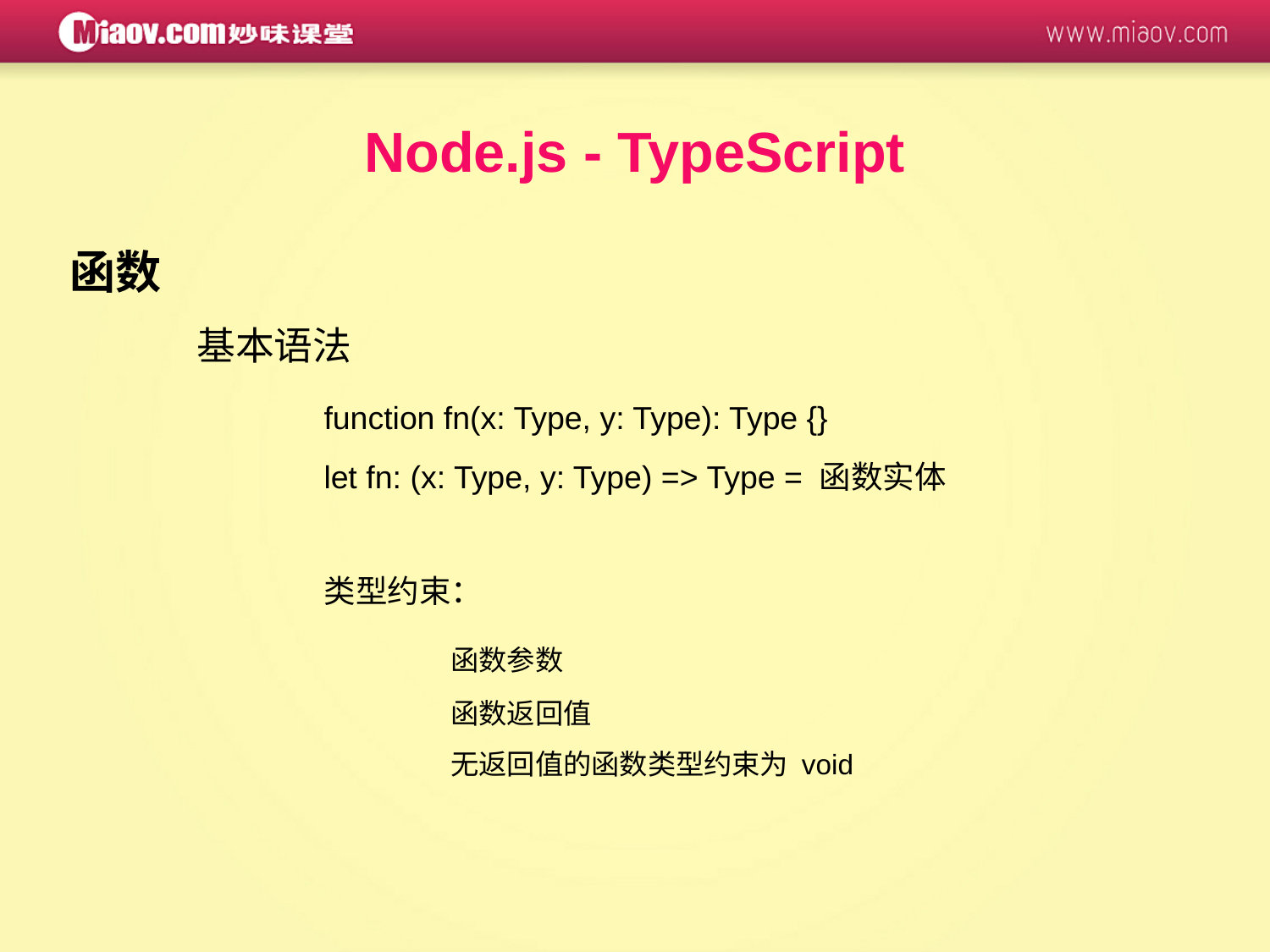

Node.js - TypeScript
函数
	基本语法
		function fn(x: Type, y: Type): Type {}
		let fn: (x: Type, y: Type) => Type = 函数实体

		类型约束：
			函数参数
			函数返回值
			无返回值的函数类型约束为 void